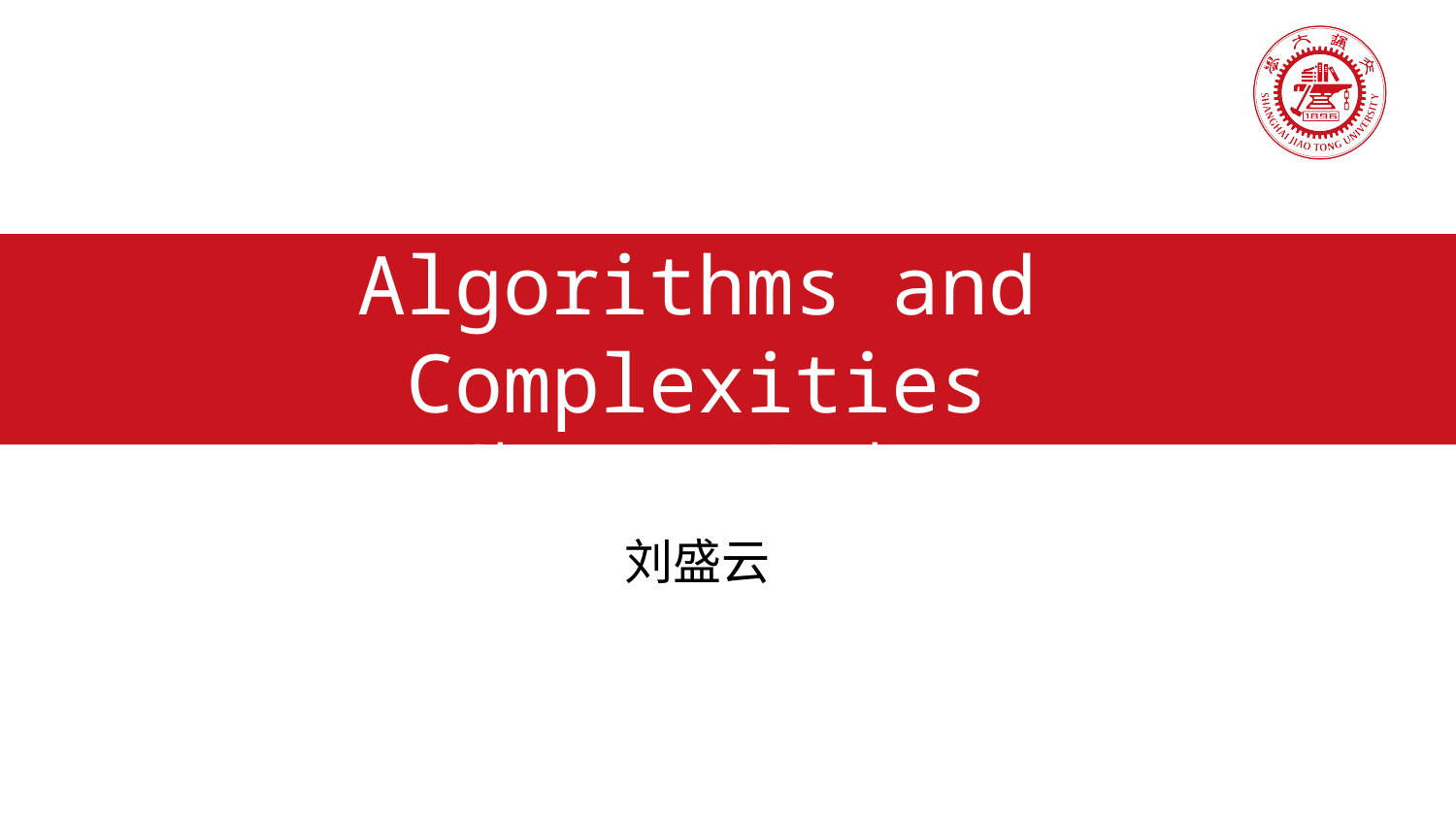

# Algorithms and Complexities Shortest Paths
刘盛云